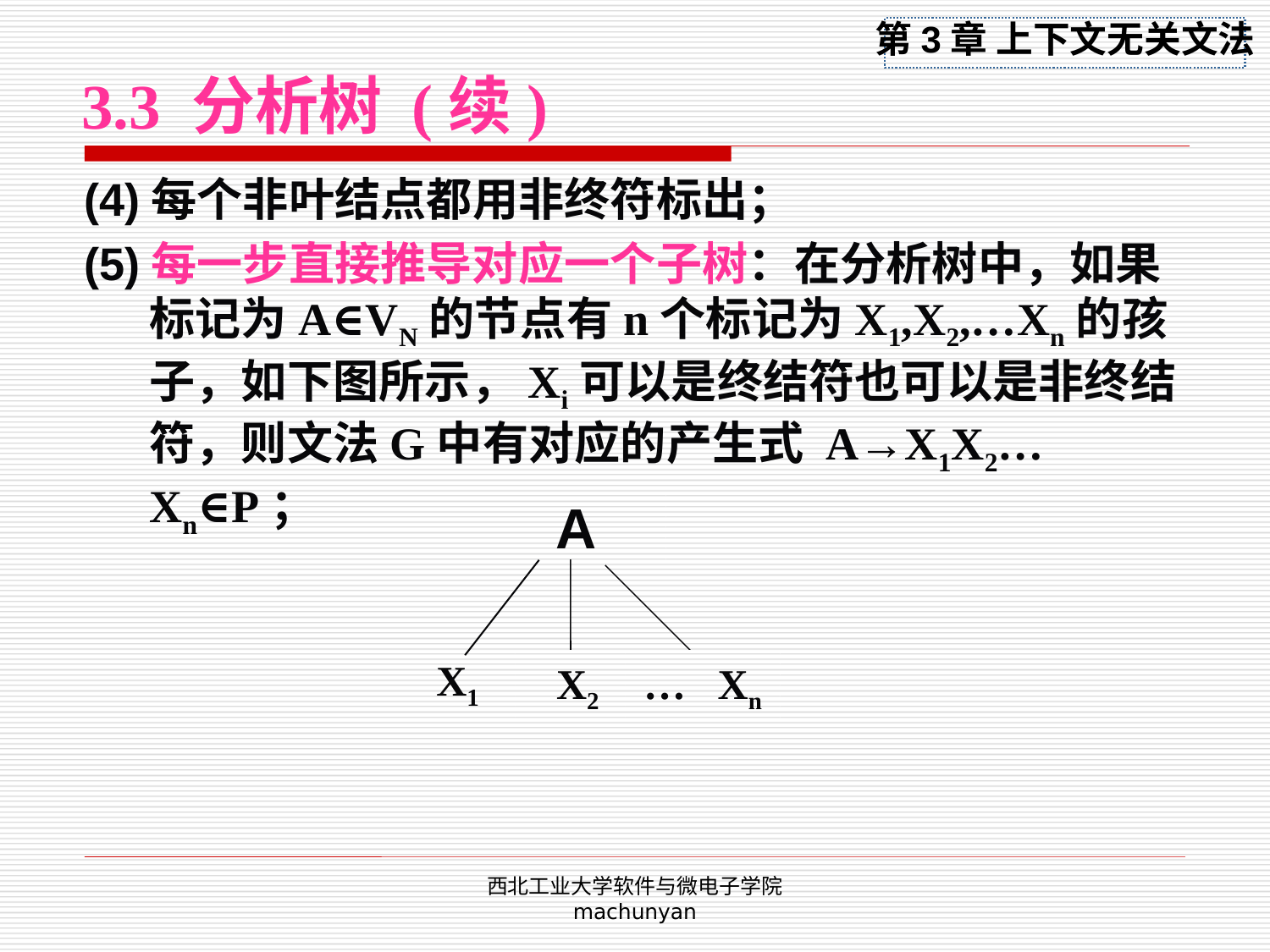

# 3.3 分析树 (续)
(4)每个非叶结点都用非终符标出；
(5)每一步直接推导对应一个子树：在分析树中，如果标记为A∈VN的节点有n个标记为X1,X2,…Xn的孩子，如下图所示，Xi可以是终结符也可以是非终结符，则文法G中有对应的产生式 A→X1X2…Xn∈P；
A

X1
X2
…   Xn

西北工业大学软件与微电子学院 machunyan
67